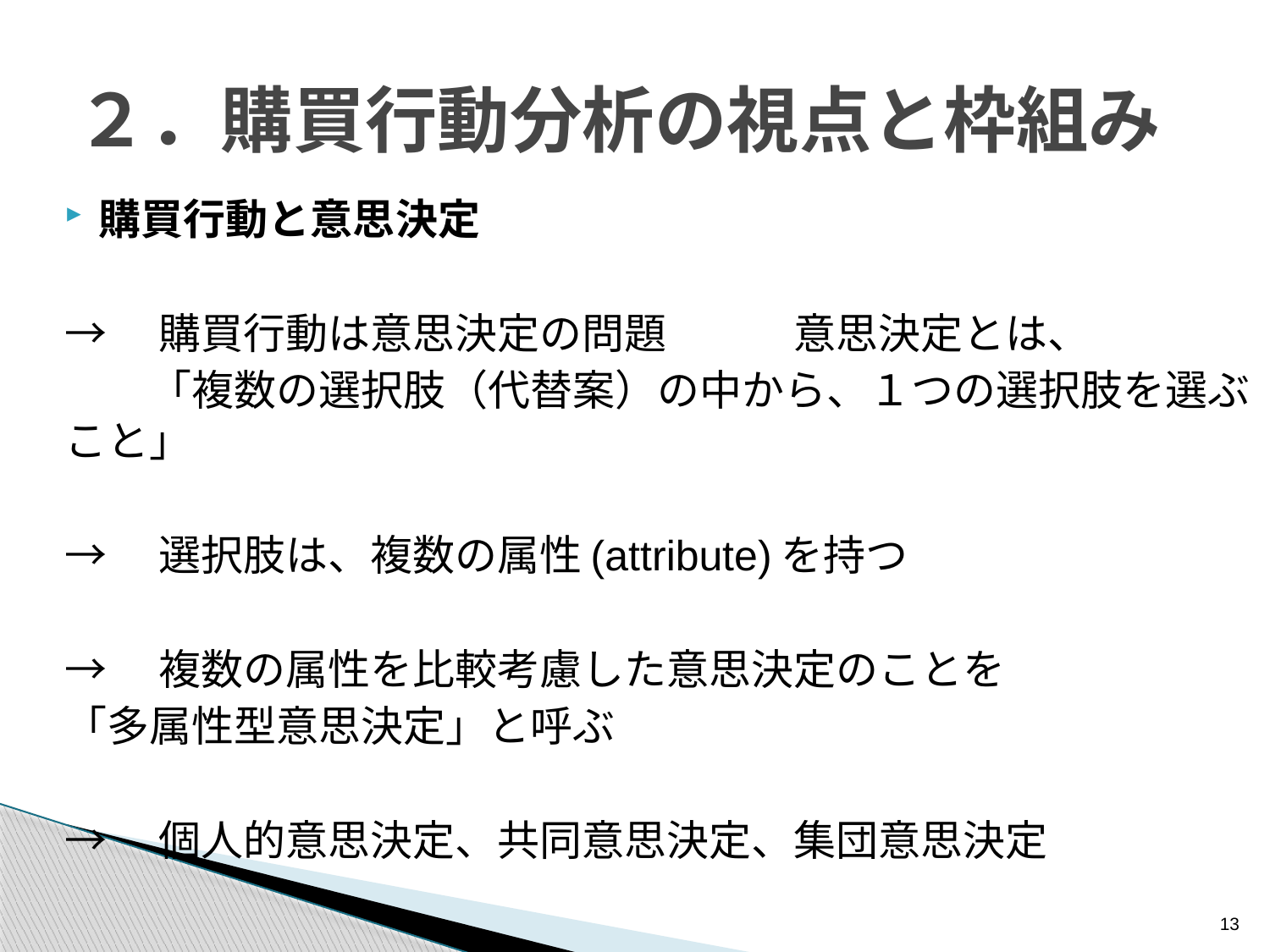

# ２．購買行動分析の視点と枠組み
購買行動と意思決定

→　購買行動は意思決定の問題　　　意思決定とは、
　　「複数の選択肢（代替案）の中から、１つの選択肢を選ぶこと」

→　選択肢は、複数の属性(attribute)を持つ

→　複数の属性を比較考慮した意思決定のことを
				「多属性型意思決定」と呼ぶ

→　個人的意思決定、共同意思決定、集団意思決定

13